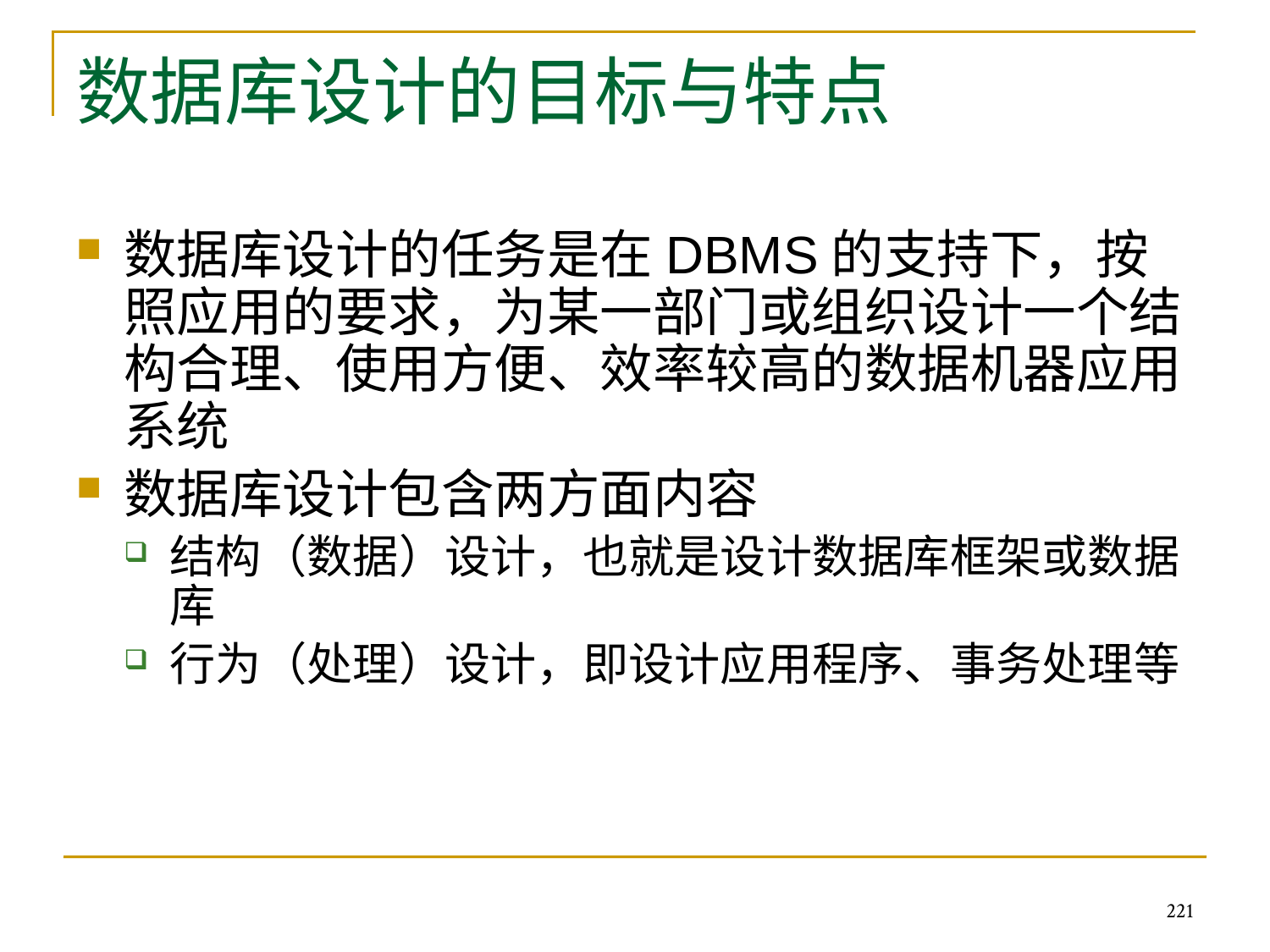

# 数据库设计的目标与特点
数据库设计的任务是在DBMS的支持下，按照应用的要求，为某一部门或组织设计一个结构合理、使用方便、效率较高的数据机器应用系统
数据库设计包含两方面内容
结构（数据）设计，也就是设计数据库框架或数据库
行为（处理）设计，即设计应用程序、事务处理等
221